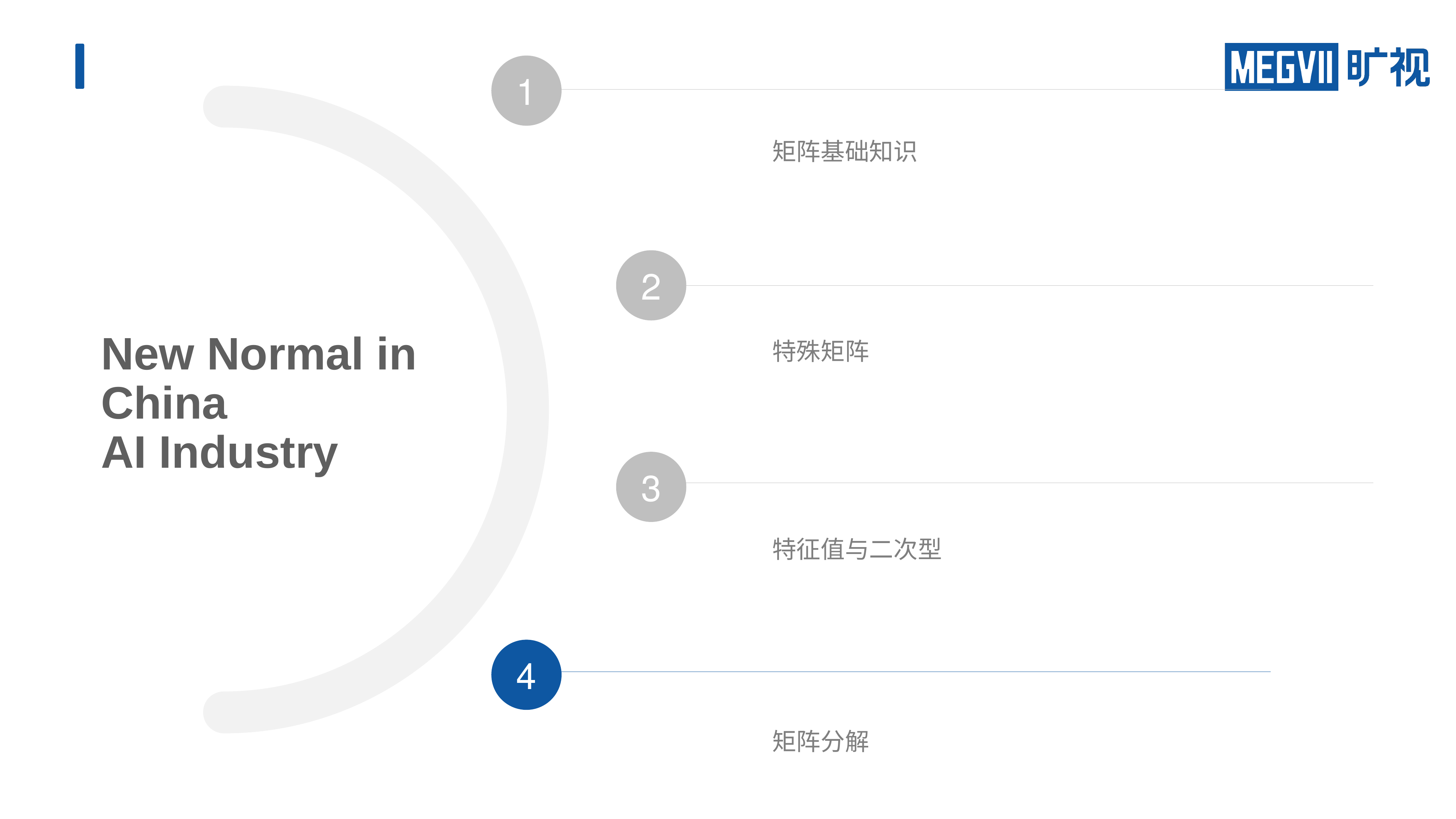

1

矩阵基础知识
2
特殊矩阵
New Normal in China
AI Industry
3
特征值与二次型
4
矩阵分解